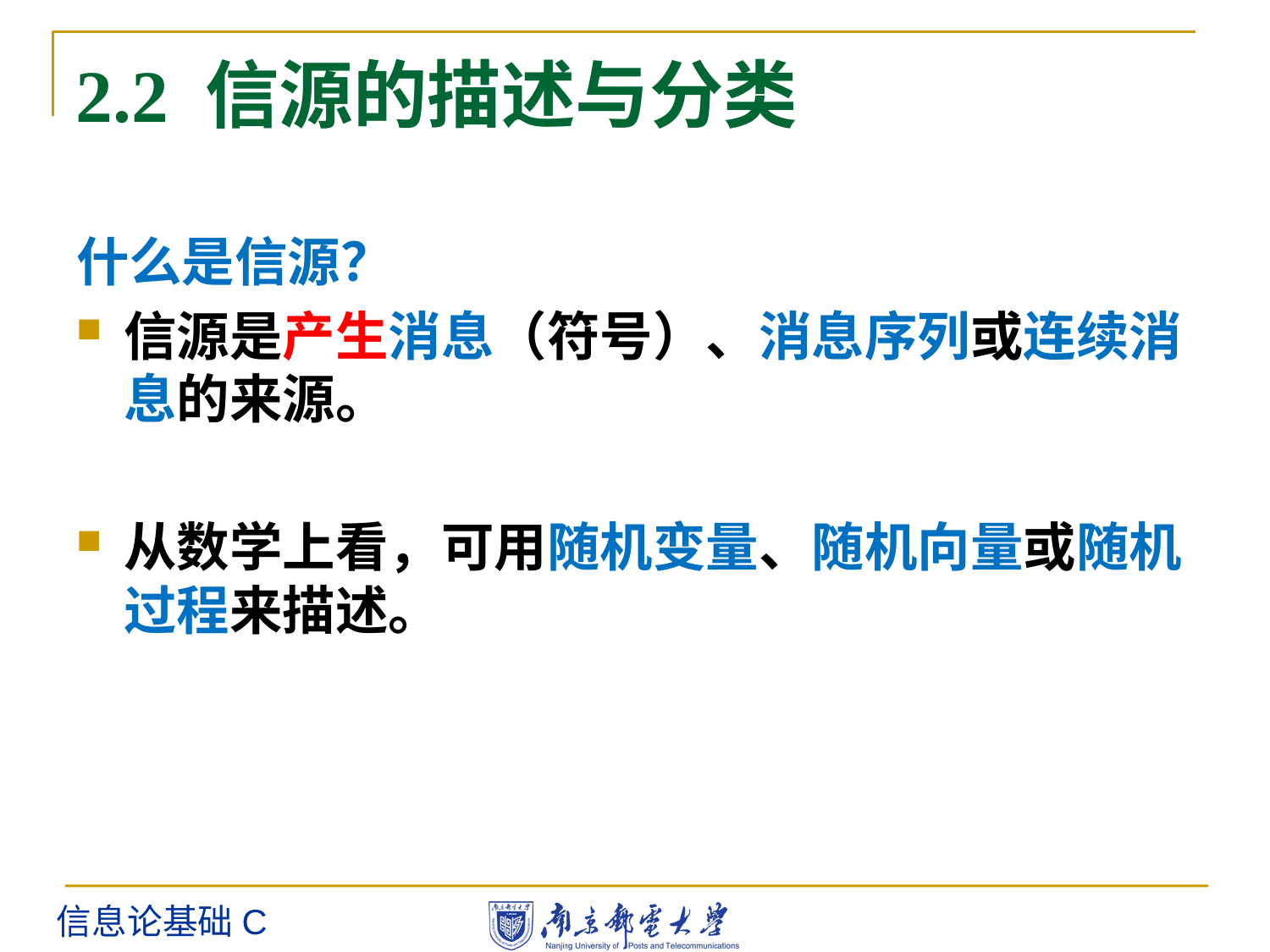

# 2.2 信源的描述与分类
什么是信源？
信源是产生消息（符号）、消息序列或连续消息的来源。

从数学上看，可用随机变量、随机向量或随机过程来描述。
2